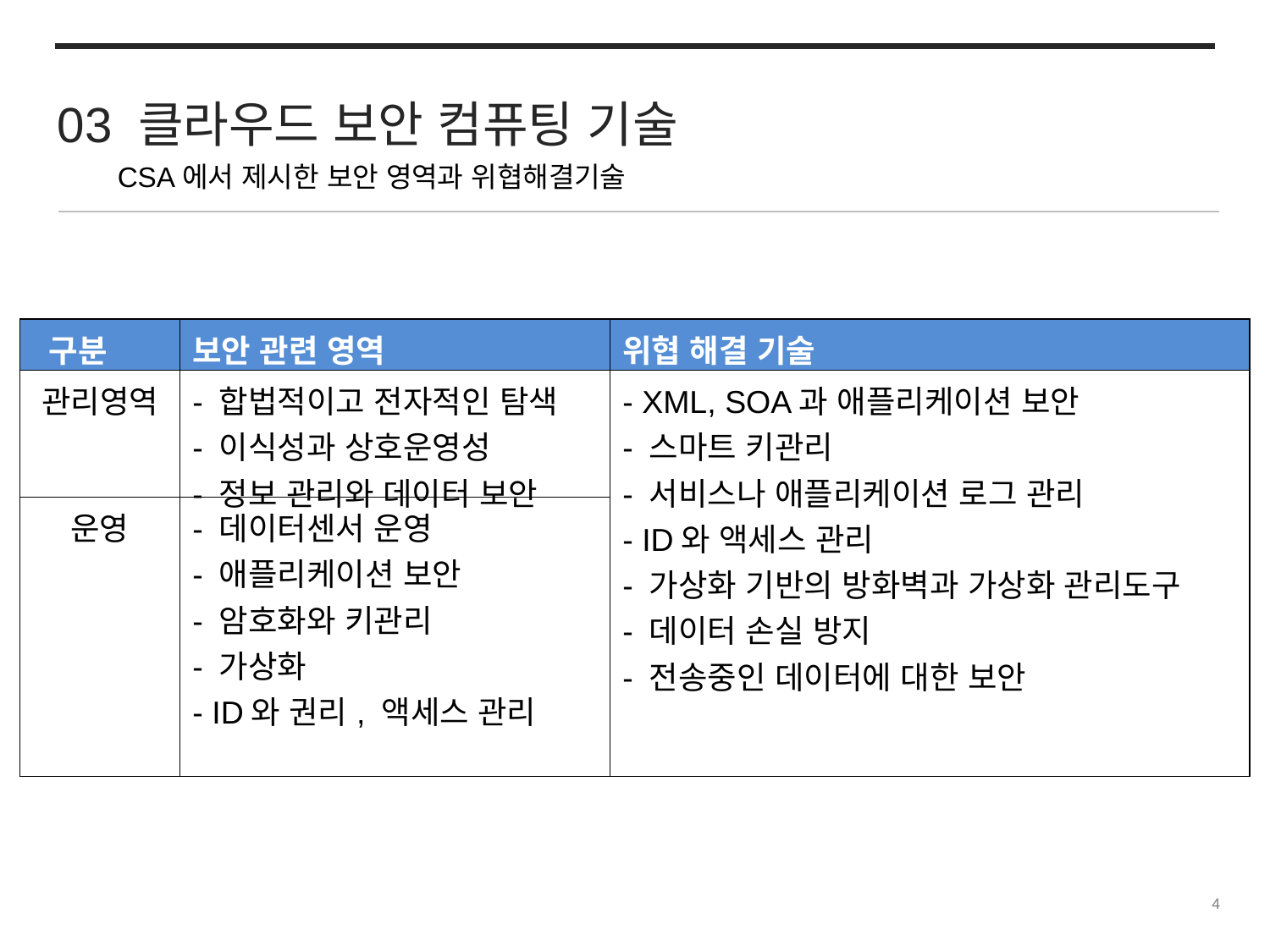

03 클라우드 보안 컴퓨팅 기술
CSA에서 제시한 보안 영역과 위협해결기술
| 구분 | 보안 관련 영역 | 위협 해결 기술 |
| --- | --- | --- |
| 관리영역 | - 합법적이고 전자적인 탐색 - 이식성과 상호운영성 - 정보 관리와 데이터 보안 | - XML, SOA과 애플리케이션 보안 - 스마트 키관리 - 서비스나 애플리케이션 로그 관리 - ID와 액세스 관리 - 가상화 기반의 방화벽과 가상화 관리도구 - 데이터 손실 방지 - 전송중인 데이터에 대한 보안 |
| 운영 | - 데이터센서 운영 - 애플리케이션 보안 - 암호화와 키관리 - 가상화 - ID와 권리, 액세스 관리 |  |